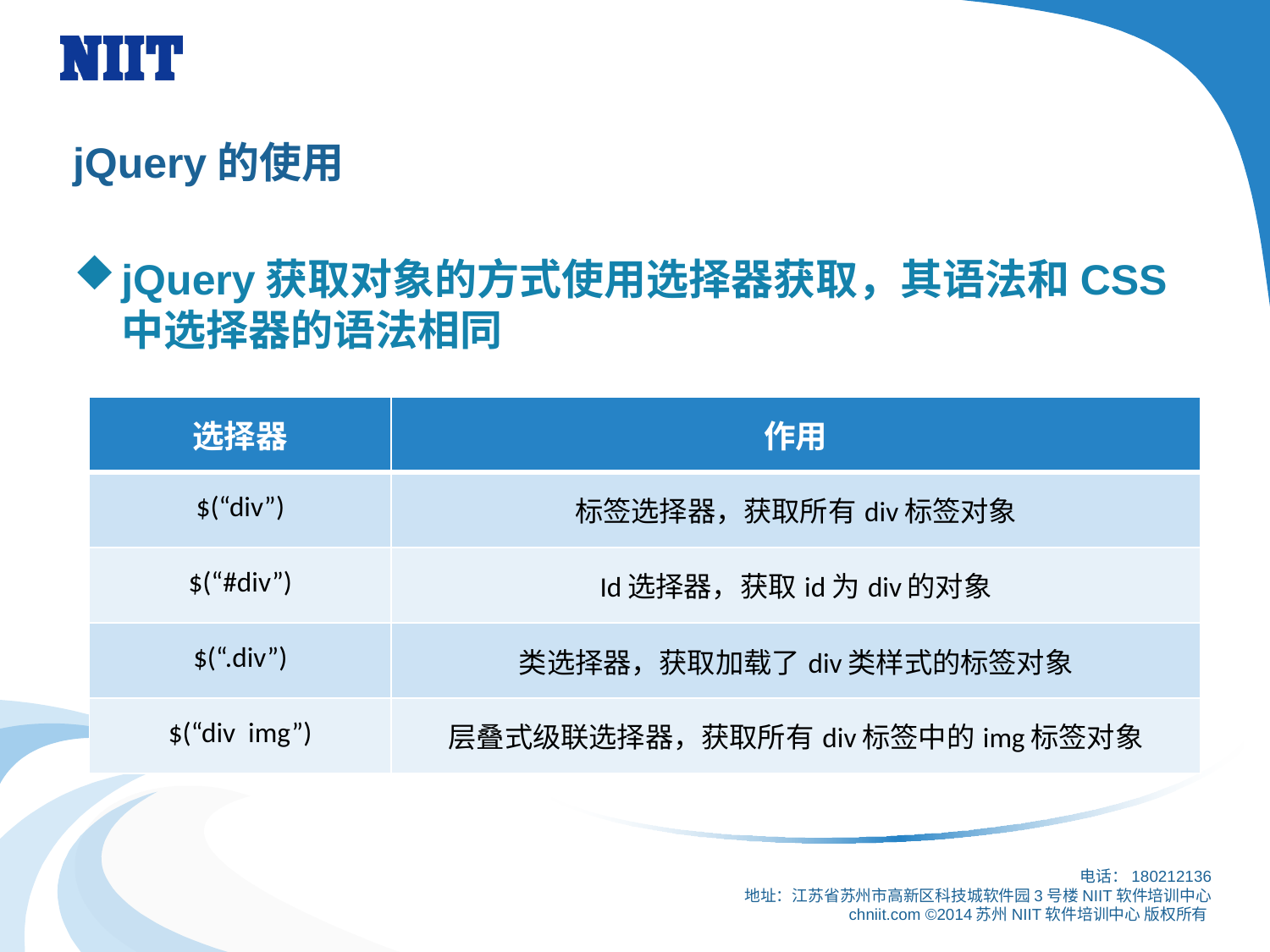

# jQuery的使用
jQuery获取对象的方式使用选择器获取，其语法和CSS中选择器的语法相同

| 选择器 | 作用 |
| --- | --- |
| $(“div”) | 标签选择器，获取所有div标签对象 |
| $(“#div”) | Id选择器，获取id为div的对象 |
| $(“.div”) | 类选择器，获取加载了div类样式的标签对象 |
| $(“div img”) | 层叠式级联选择器，获取所有div标签中的img标签对象 |